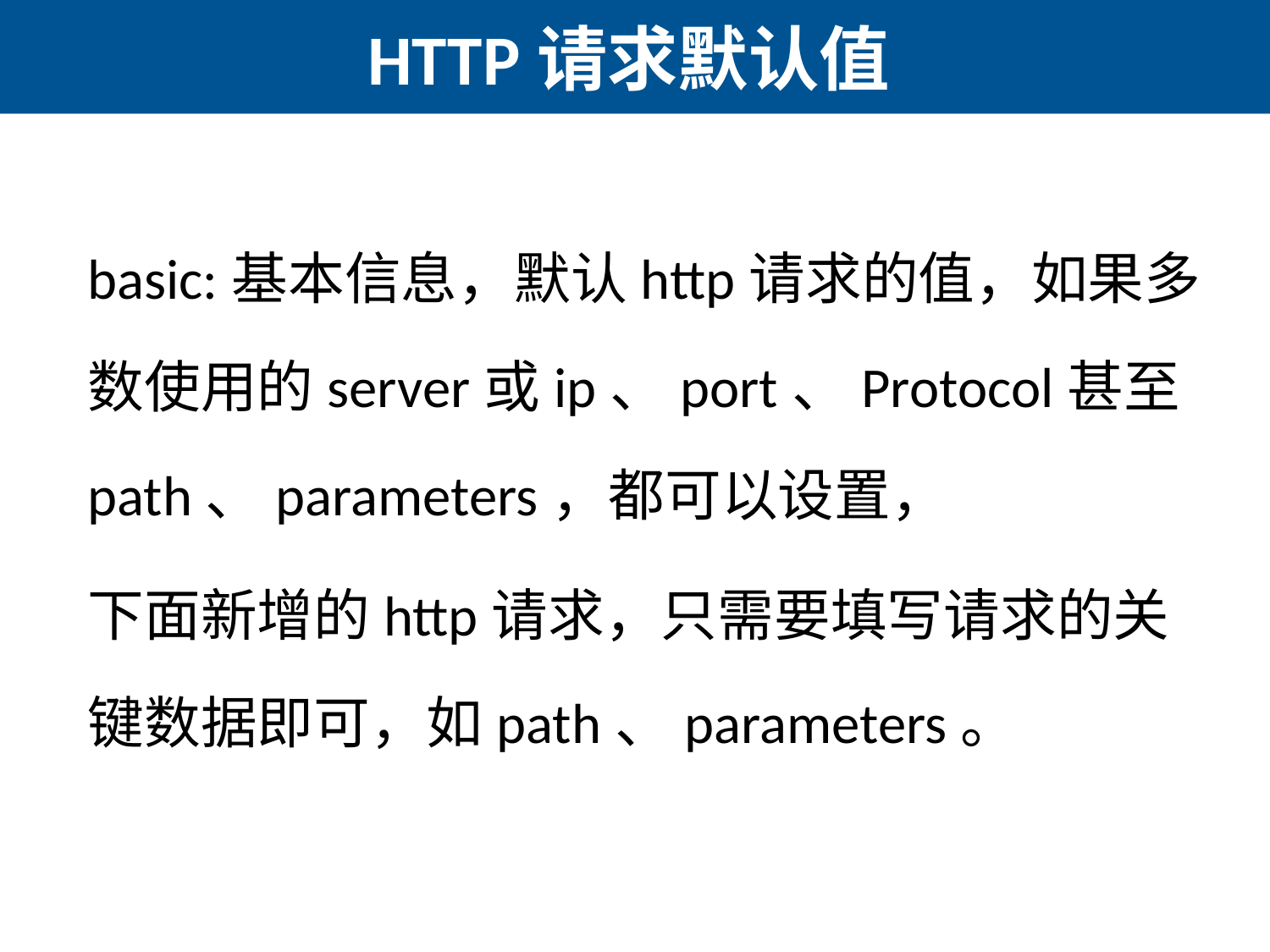

# HTTP请求默认值
basic:基本信息，默认http请求的值，如果多数使用的server或ip、port、Protocol甚至path、parameters，都可以设置，
下面新增的http请求，只需要填写请求的关键数据即可，如path、parameters。